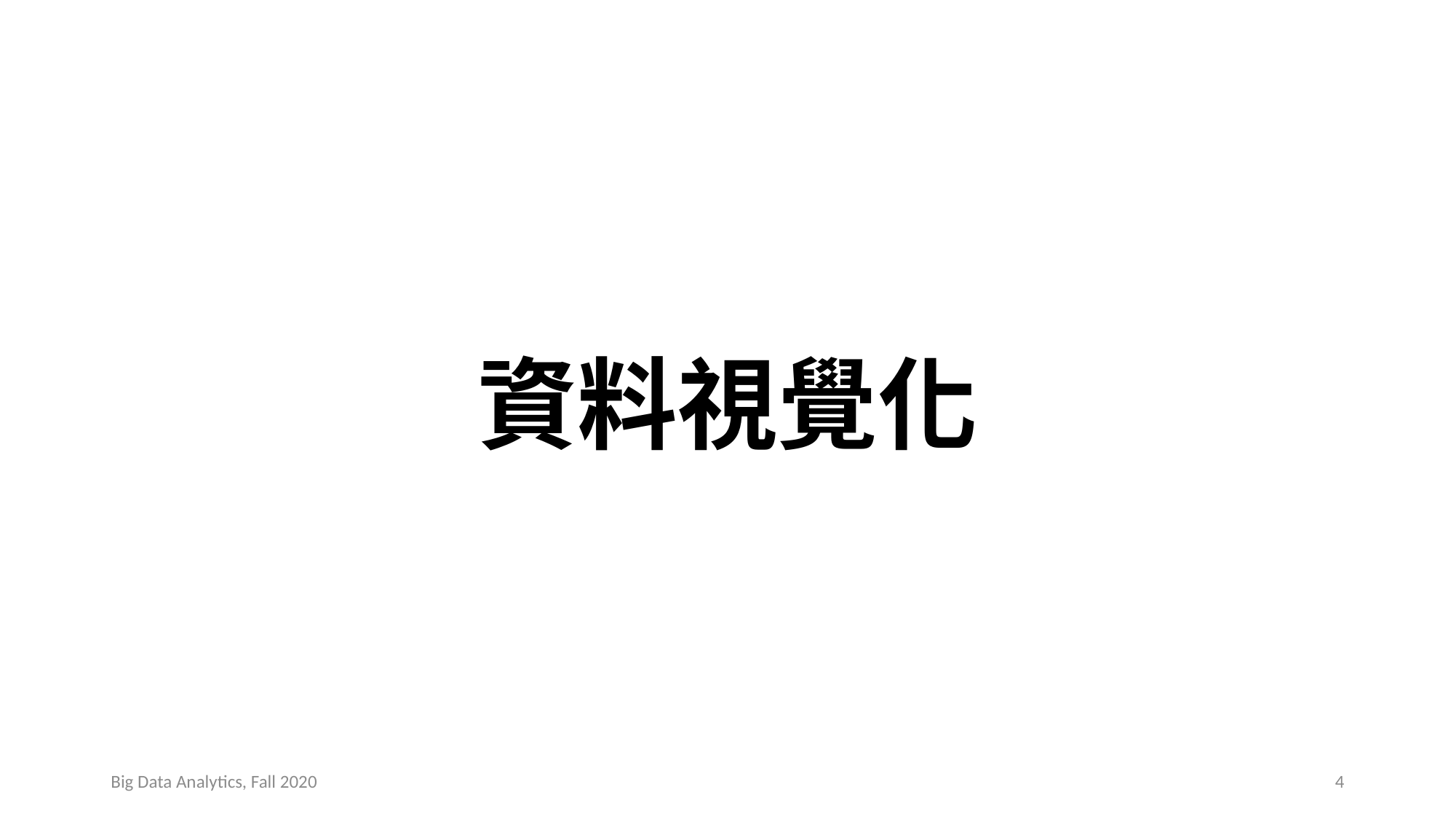

# 資料視覺化
Big Data Analytics, Fall 2020
4